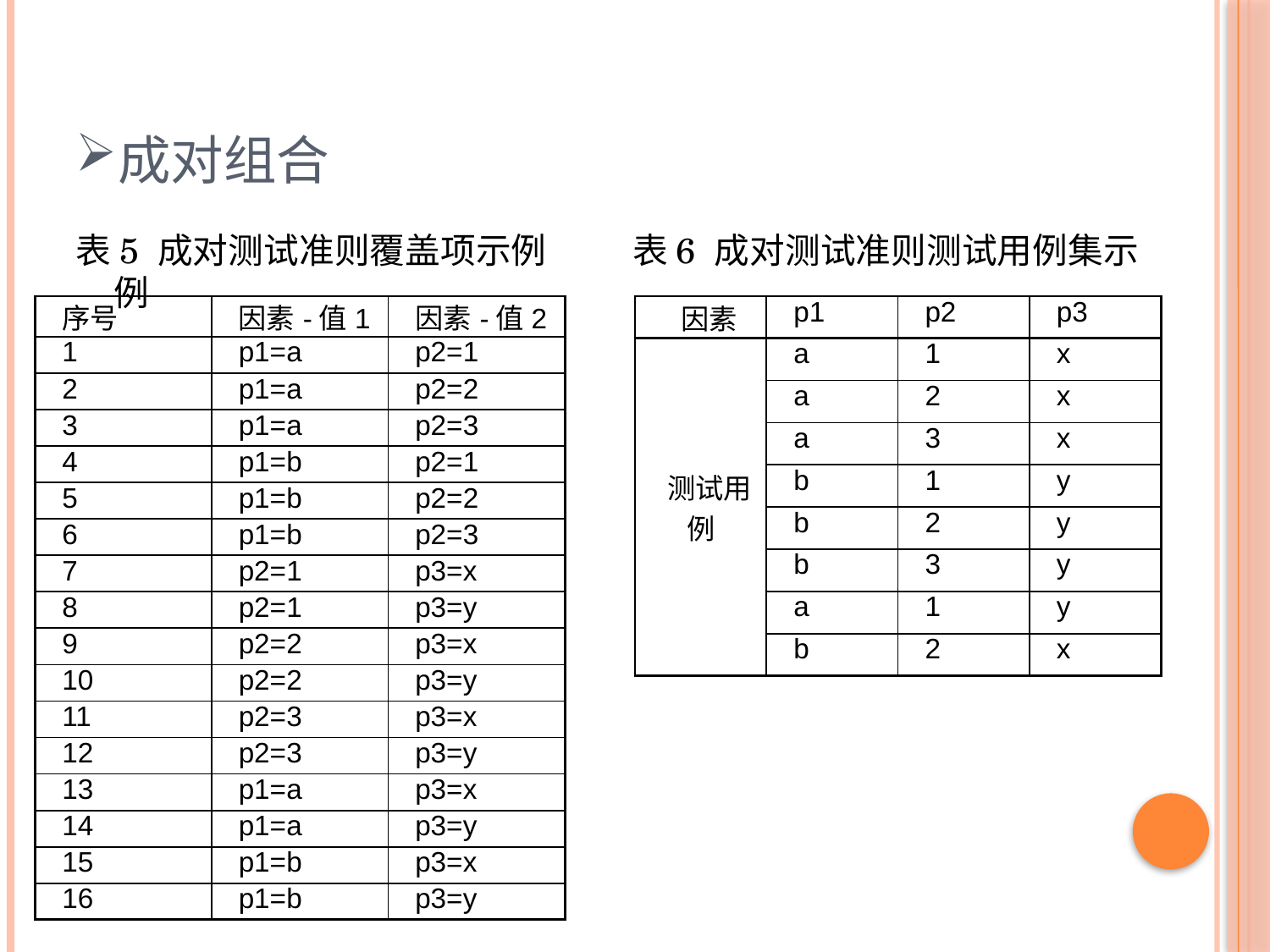

# 成对组合
表5 成对测试准则覆盖项示例           表6 成对测试准则测试用例集示例

| 序号 | 因素-值1 | 因素-值2 |
| --- | --- | --- |
| 1 | p1=a | p2=1 |
| 2 | p1=a | p2=2 |
| 3 | p1=a | p2=3 |
| 4 | p1=b | p2=1 |
| 5 | p1=b | p2=2 |
| 6 | p1=b | p2=3 |
| 7 | p2=1 | p3=x |
| 8 | p2=1 | p3=y |
| 9 | p2=2 | p3=x |
| 10 | p2=2 | p3=y |
| 11 | p2=3 | p3=x |
| 12 | p2=3 | p3=y |
| 13 | p1=a | p3=x |
| 14 | p1=a | p3=y |
| 15 | p1=b | p3=x |
| 16 | p1=b | p3=y |
| 因素 | p1 | p2 | p3 |
| --- | --- | --- | --- |
| 测试用例 | a | 1 | x |
|  | a | 2 | x |
|  | a | 3 | x |
|  | b | 1 | y |
|  | b | 2 | y |
|  | b | 3 | y |
|  | a | 1 | y |
|  | b | 2 | x |